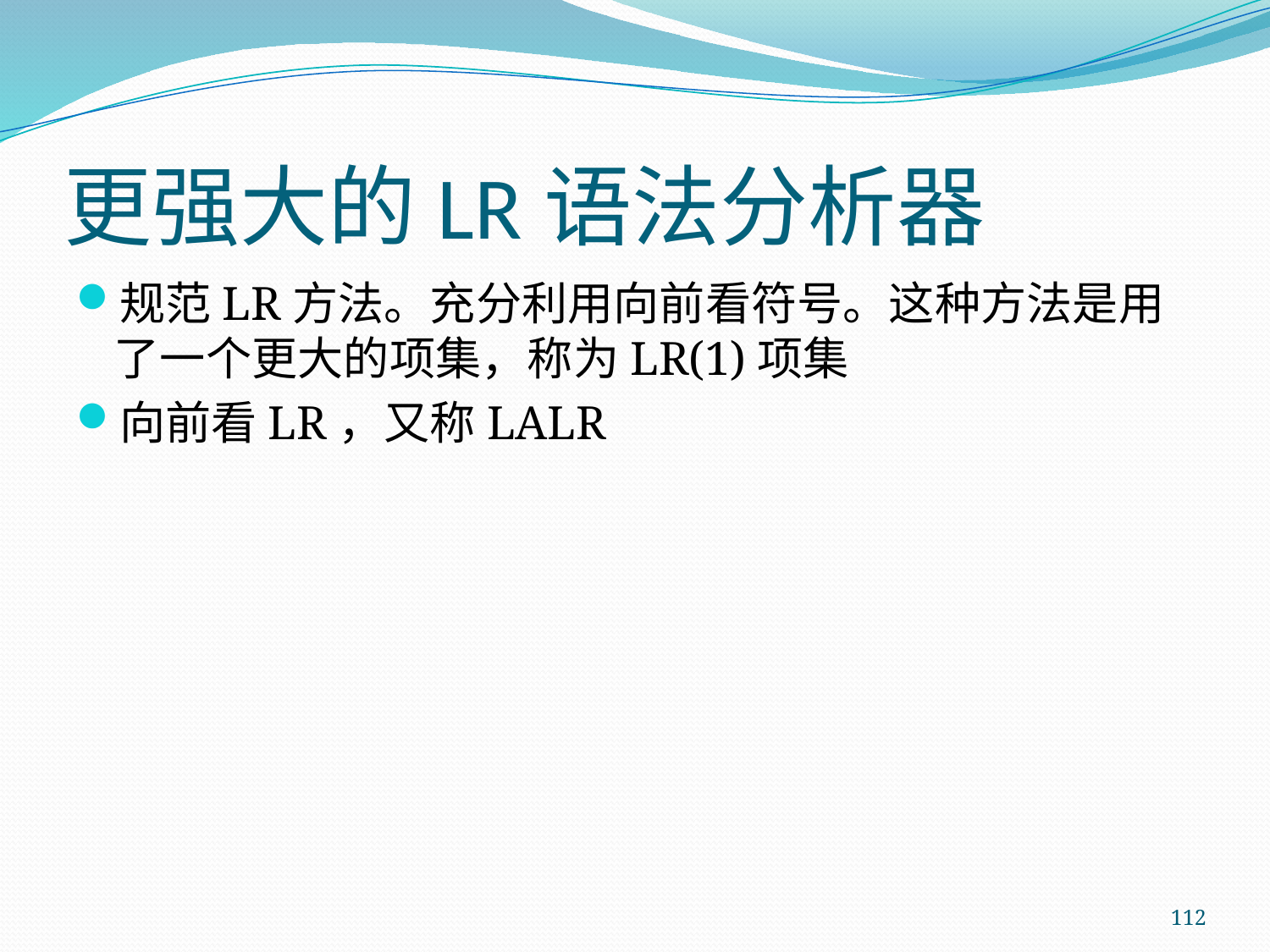

# 更强大的LR语法分析器
规范LR方法。充分利用向前看符号。这种方法是用了一个更大的项集，称为LR(1)项集
向前看LR，又称LALR
112